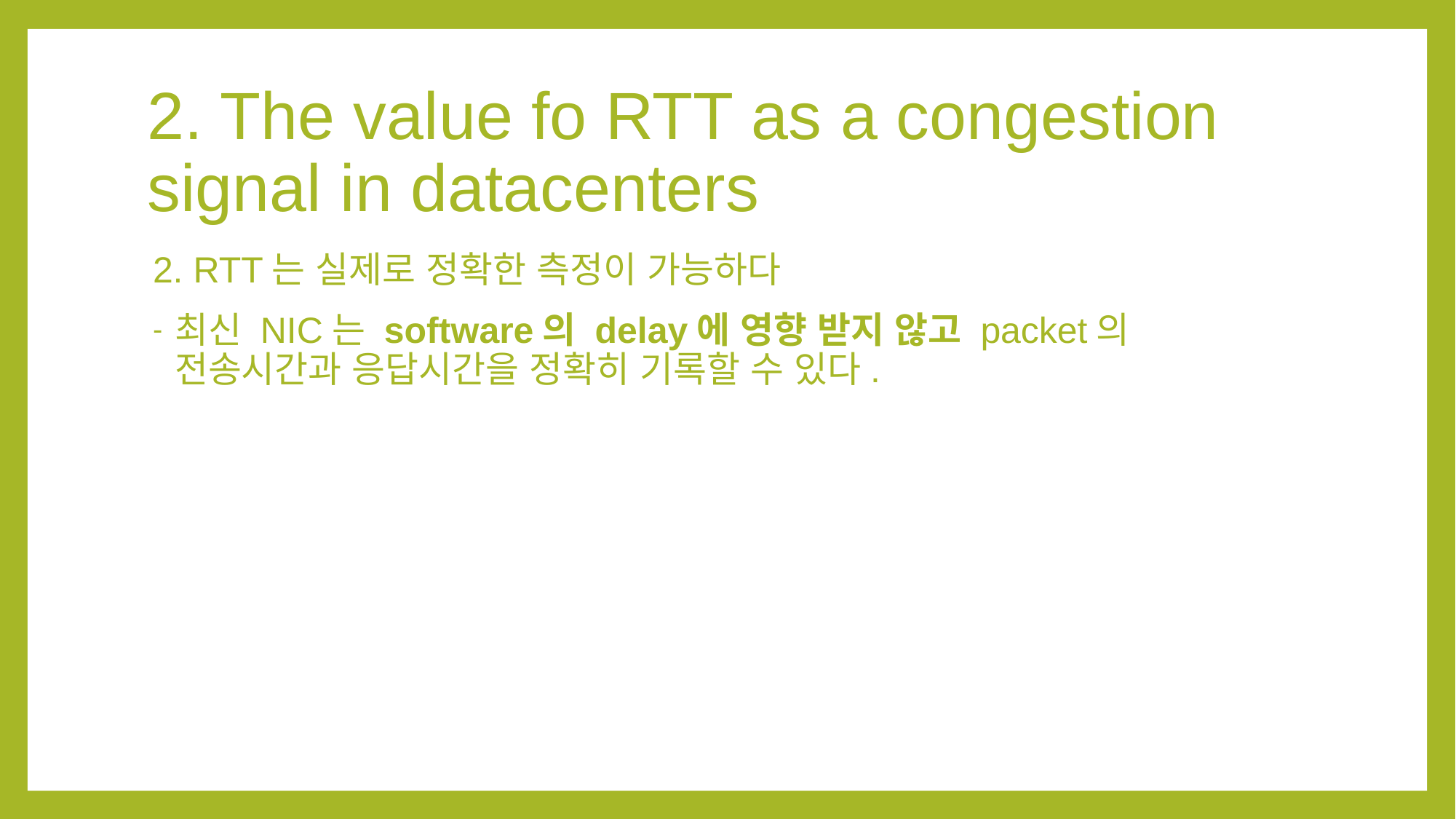

# 2. The value fo RTT as a congestion signal in datacenters
2. RTT는 실제로 정확한 측정이 가능하다
최신 NIC는 software의 delay에 영향 받지 않고 packet의 전송시간과 응답시간을 정확히 기록할 수 있다.